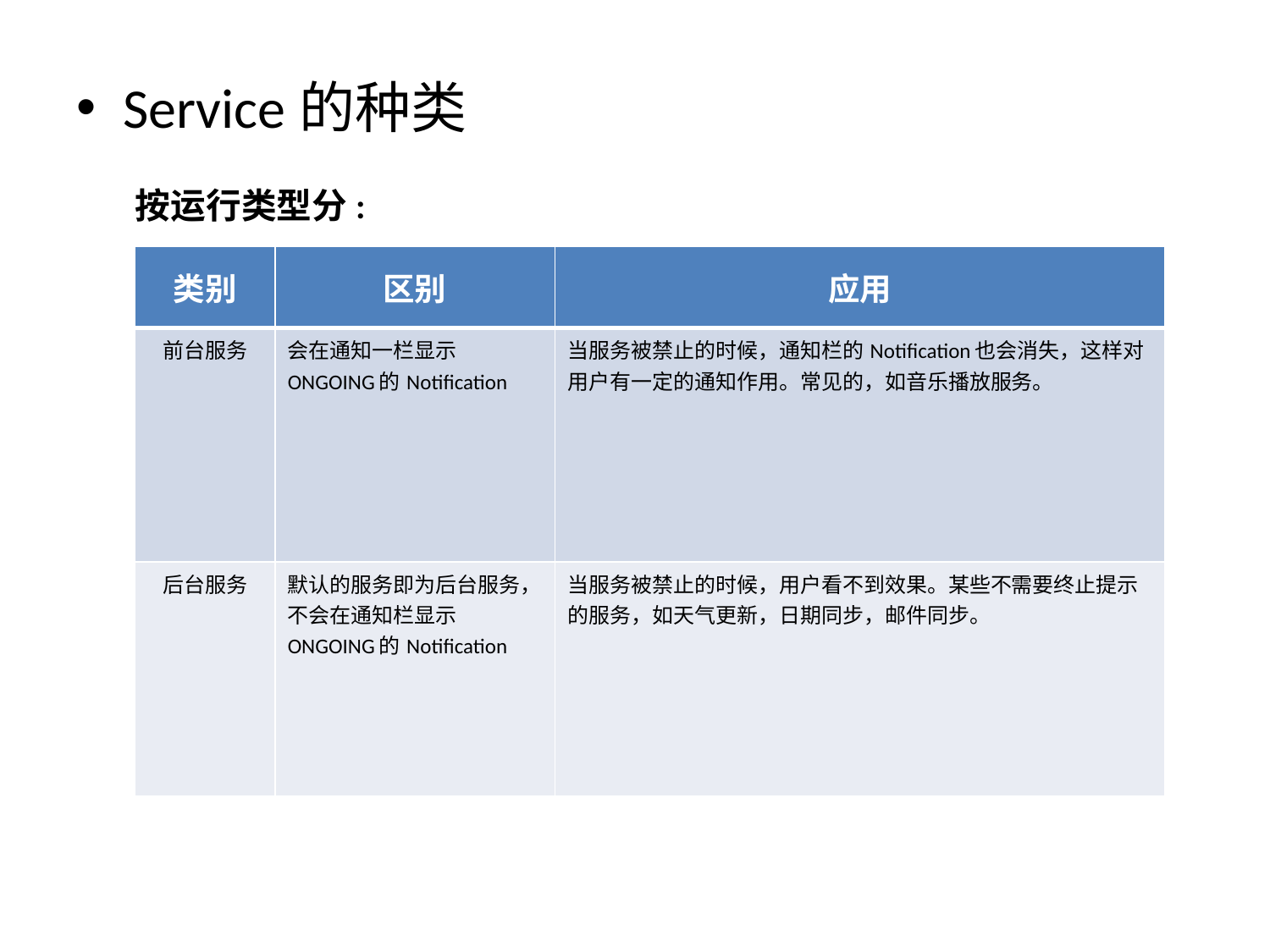

Service的种类
	按运行类型分:

| 类别 | 区别 | 应用 |
| --- | --- | --- |
| 前台服务 | 会在通知一栏显示ONGOING的Notification | 当服务被禁止的时候，通知栏的Notification也会消失，这样对用户有一定的通知作用。常见的，如音乐播放服务。 |
| 后台服务 | 默认的服务即为后台服务，不会在通知栏显示ONGOING的Notification | 当服务被禁止的时候，用户看不到效果。某些不需要终止提示的服务，如天气更新，日期同步，邮件同步。 |